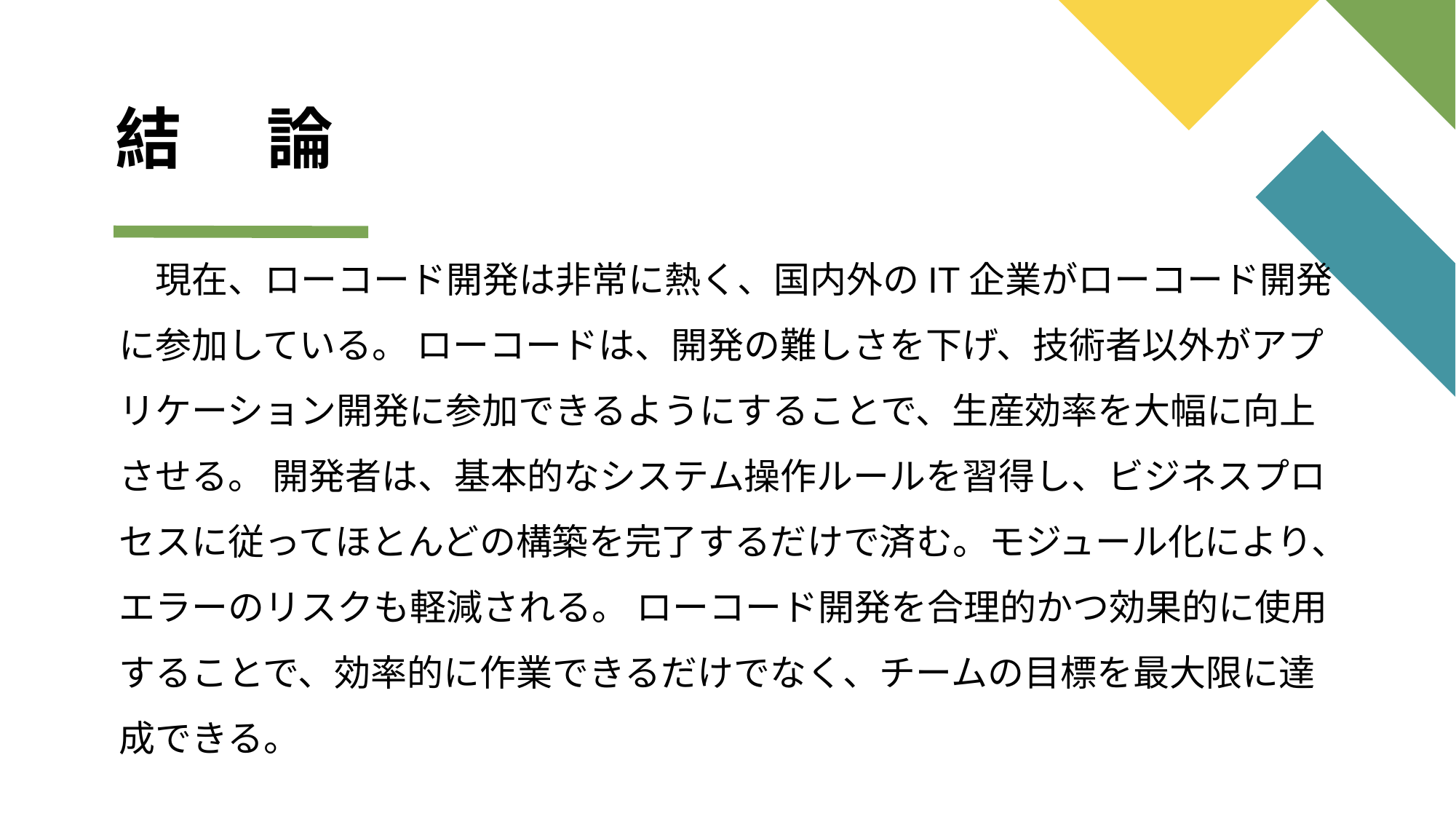

# 結     論
　現在、ローコード開発は非常に熱く、国内外のIT企業がローコード開発に参加している。 ローコードは、開発の難しさを下げ、技術者以外がアプリケーション開発に参加できるようにすることで、生産効率を大幅に向上させる。 開発者は、基本的なシステム操作ルールを習得し、ビジネスプロセスに従ってほとんどの構築を完了するだけで済む。モジュール化により、エラーのリスクも軽減される。 ローコード開発を合理的かつ効果的に使用することで、効率的に作業できるだけでなく、チームの目標を最大限に達成できる。